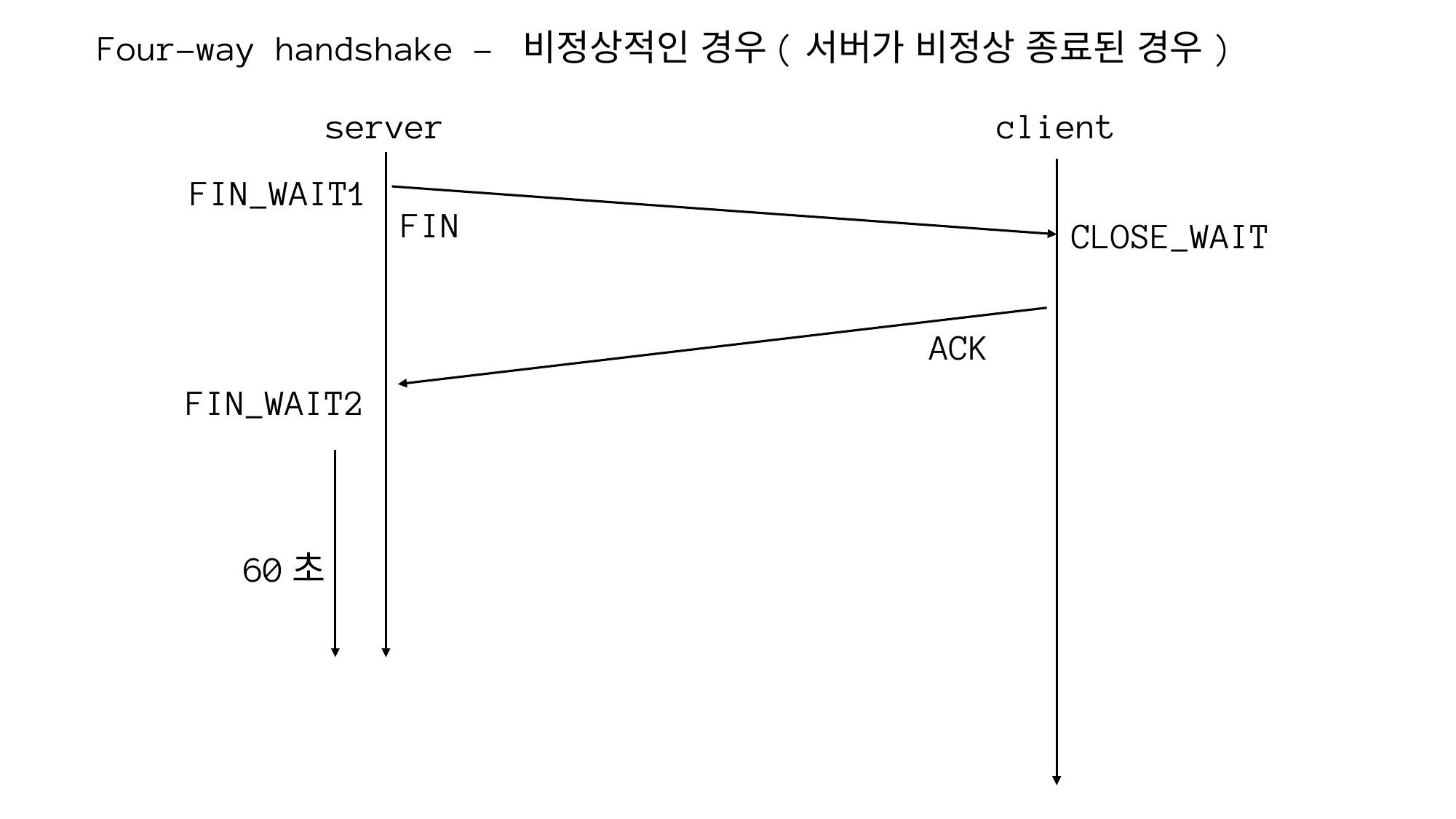

Four-way handshake - 비정상적인 경우(서버가 비정상 종료된 경우)
server
client
FIN_WAIT1
FIN
CLOSE_WAIT
ACK
FIN_WAIT2
60초